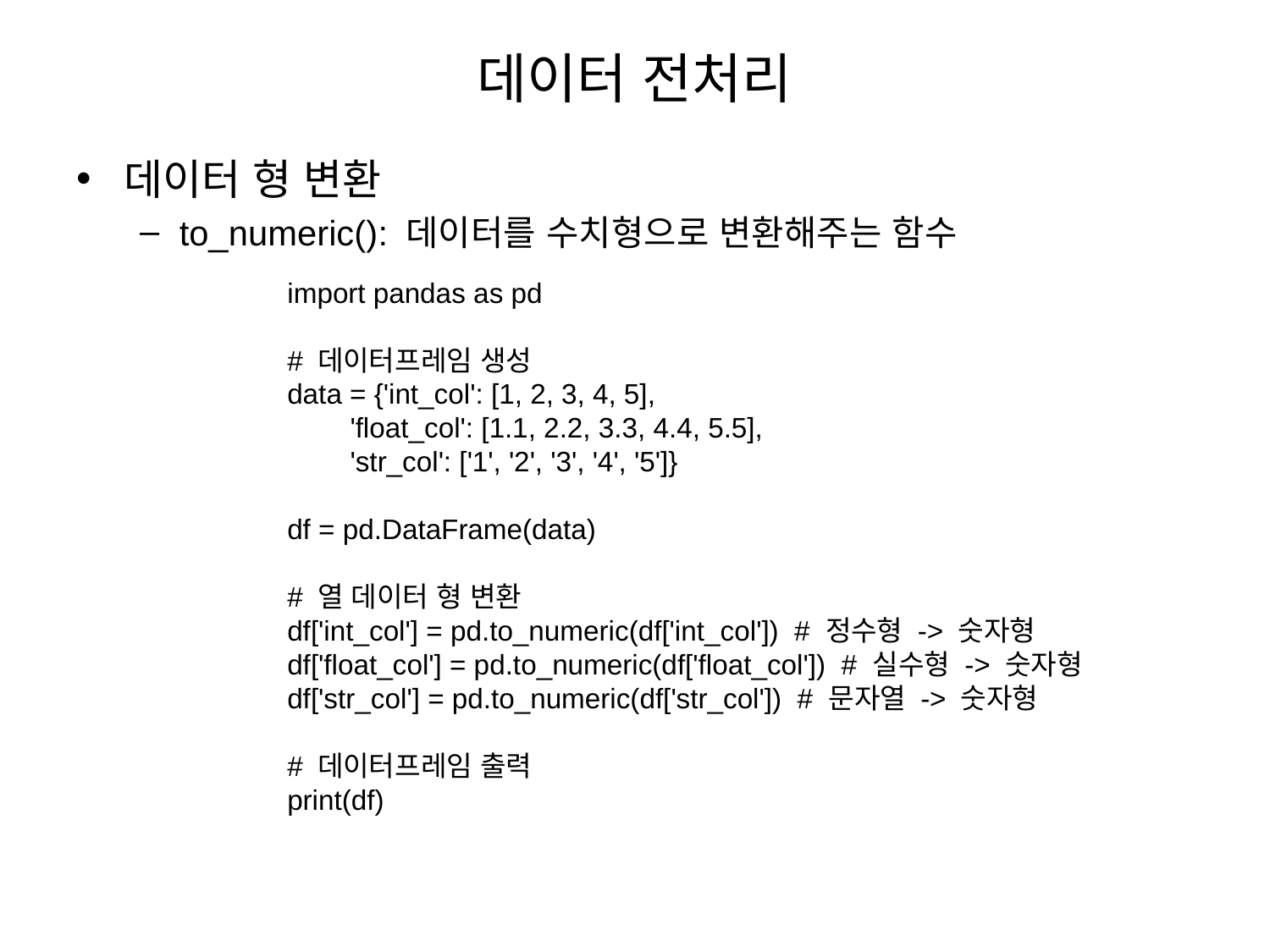

# 데이터 전처리
데이터 형 변환
to_numeric(): 데이터를 수치형으로 변환해주는 함수
import pandas as pd

# 데이터프레임 생성
data = {'int_col': [1, 2, 3, 4, 5],
        'float_col': [1.1, 2.2, 3.3, 4.4, 5.5],
        'str_col': ['1', '2', '3', '4', '5']}

df = pd.DataFrame(data)

# 열 데이터 형 변환
df['int_col'] = pd.to_numeric(df['int_col'])  # 정수형 -> 숫자형
df['float_col'] = pd.to_numeric(df['float_col'])  # 실수형 -> 숫자형
df['str_col'] = pd.to_numeric(df['str_col'])  # 문자열 -> 숫자형

# 데이터프레임 출력
print(df)